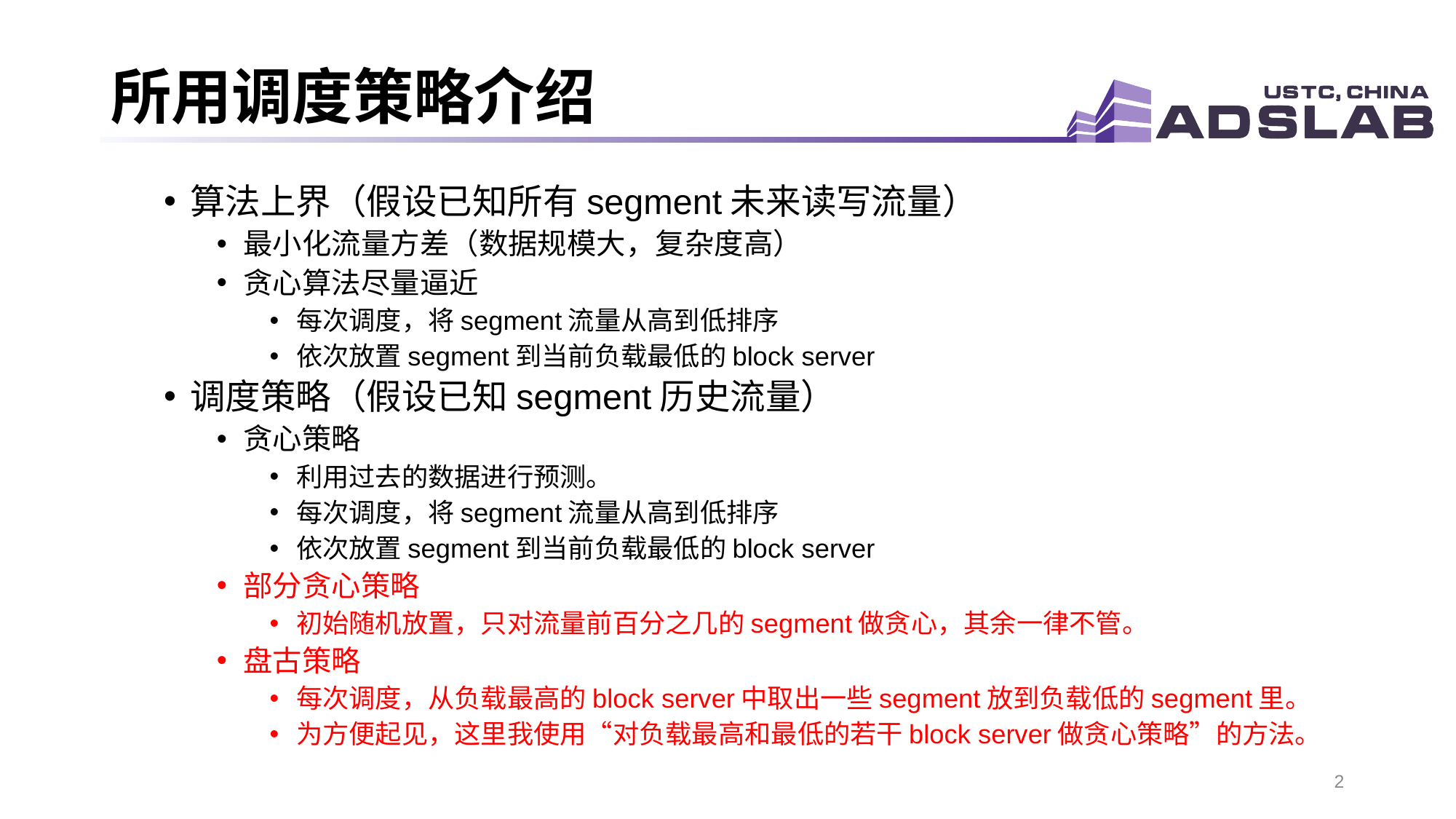

# 所用调度策略介绍
算法上界（假设已知所有segment未来读写流量）
最小化流量方差（数据规模大，复杂度高）
贪心算法尽量逼近
每次调度，将segment流量从高到低排序
依次放置segment到当前负载最低的block server
调度策略（假设已知segment历史流量）
贪心策略
利用过去的数据进行预测。
每次调度，将segment流量从高到低排序
依次放置segment到当前负载最低的block server
部分贪心策略
初始随机放置，只对流量前百分之几的segment做贪心，其余一律不管。
盘古策略
每次调度，从负载最高的block server中取出一些segment放到负载低的segment里。
为方便起见，这里我使用“对负载最高和最低的若干block server做贪心策略”的方法。
2